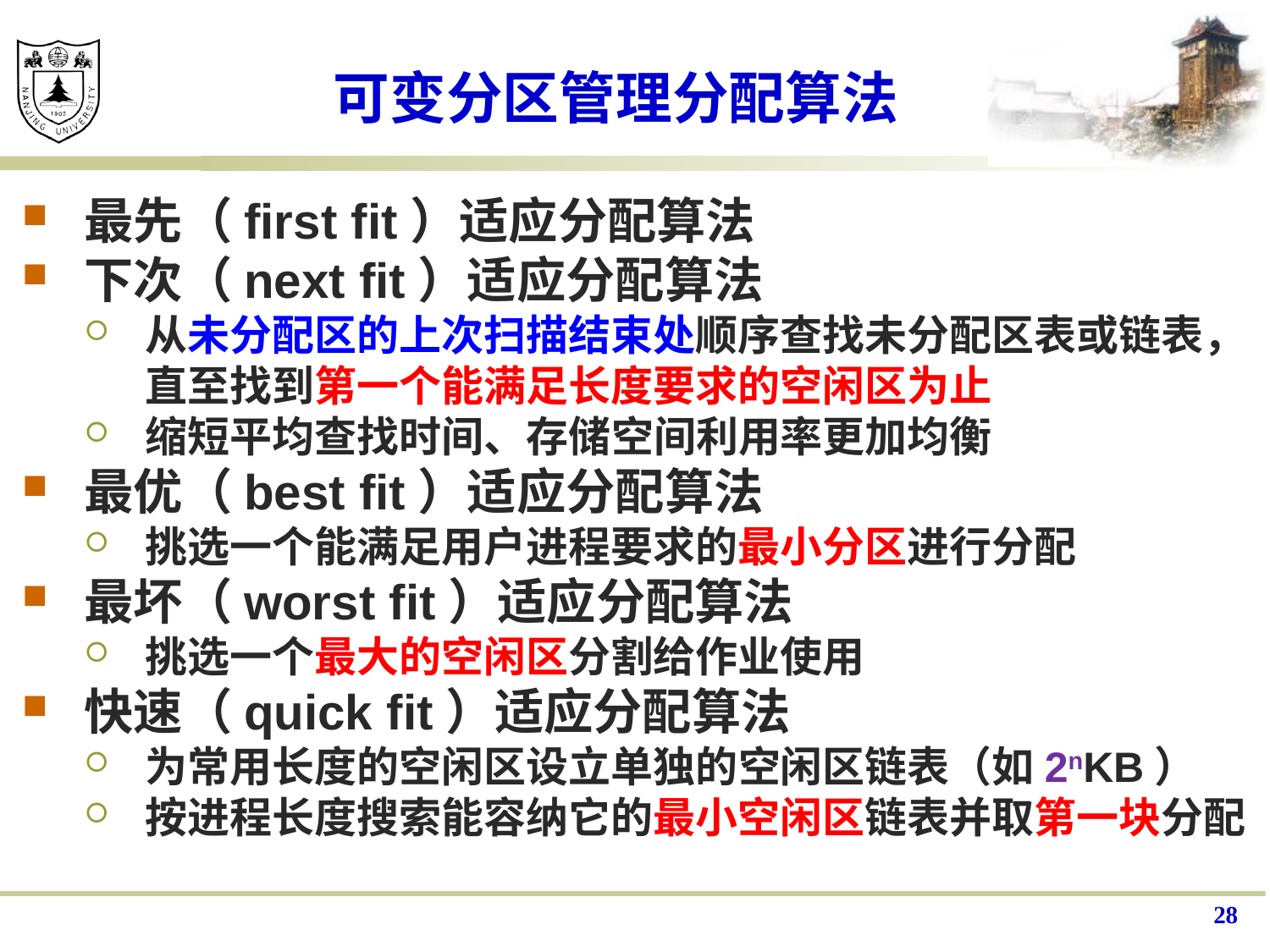

# 可变分区管理分配算法
最先（first fit）适应分配算法
下次（next fit）适应分配算法
从未分配区的上次扫描结束处顺序查找未分配区表或链表，直至找到第一个能满足长度要求的空闲区为止
缩短平均查找时间、存储空间利用率更加均衡
最优（best fit）适应分配算法
挑选一个能满足用户进程要求的最小分区进行分配
最坏（worst fit）适应分配算法
挑选一个最大的空闲区分割给作业使用
快速（quick fit）适应分配算法
为常用长度的空闲区设立单独的空闲区链表（如2nKB）
按进程长度搜索能容纳它的最小空闲区链表并取第一块分配

28